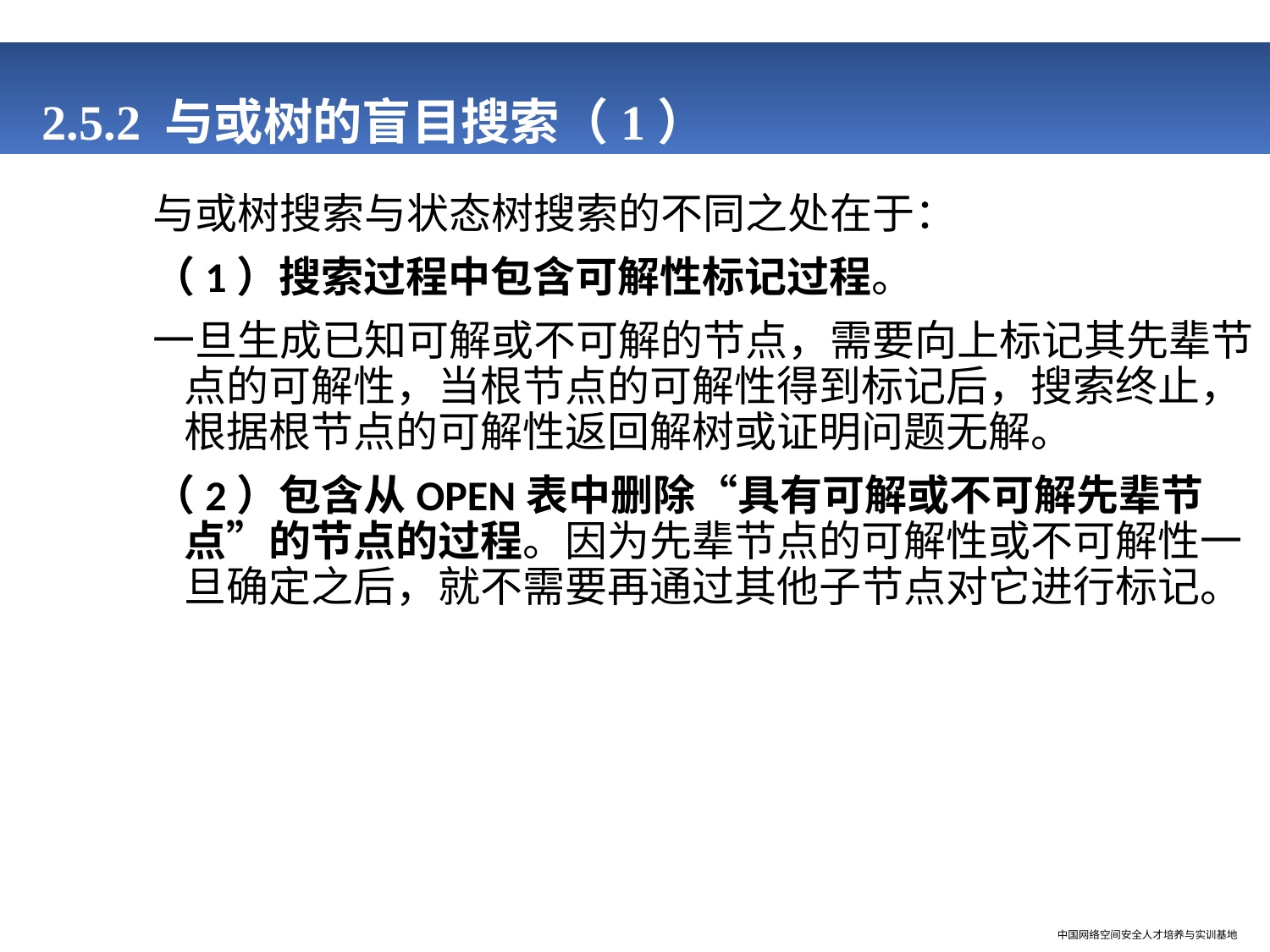

# 2.5.2 与或树的盲目搜索（1）
与或树搜索与状态树搜索的不同之处在于：
（1）搜索过程中包含可解性标记过程。
一旦生成已知可解或不可解的节点，需要向上标记其先辈节点的可解性，当根节点的可解性得到标记后，搜索终止，根据根节点的可解性返回解树或证明问题无解。
（2）包含从OPEN表中删除“具有可解或不可解先辈节点”的节点的过程。因为先辈节点的可解性或不可解性一旦确定之后，就不需要再通过其他子节点对它进行标记。